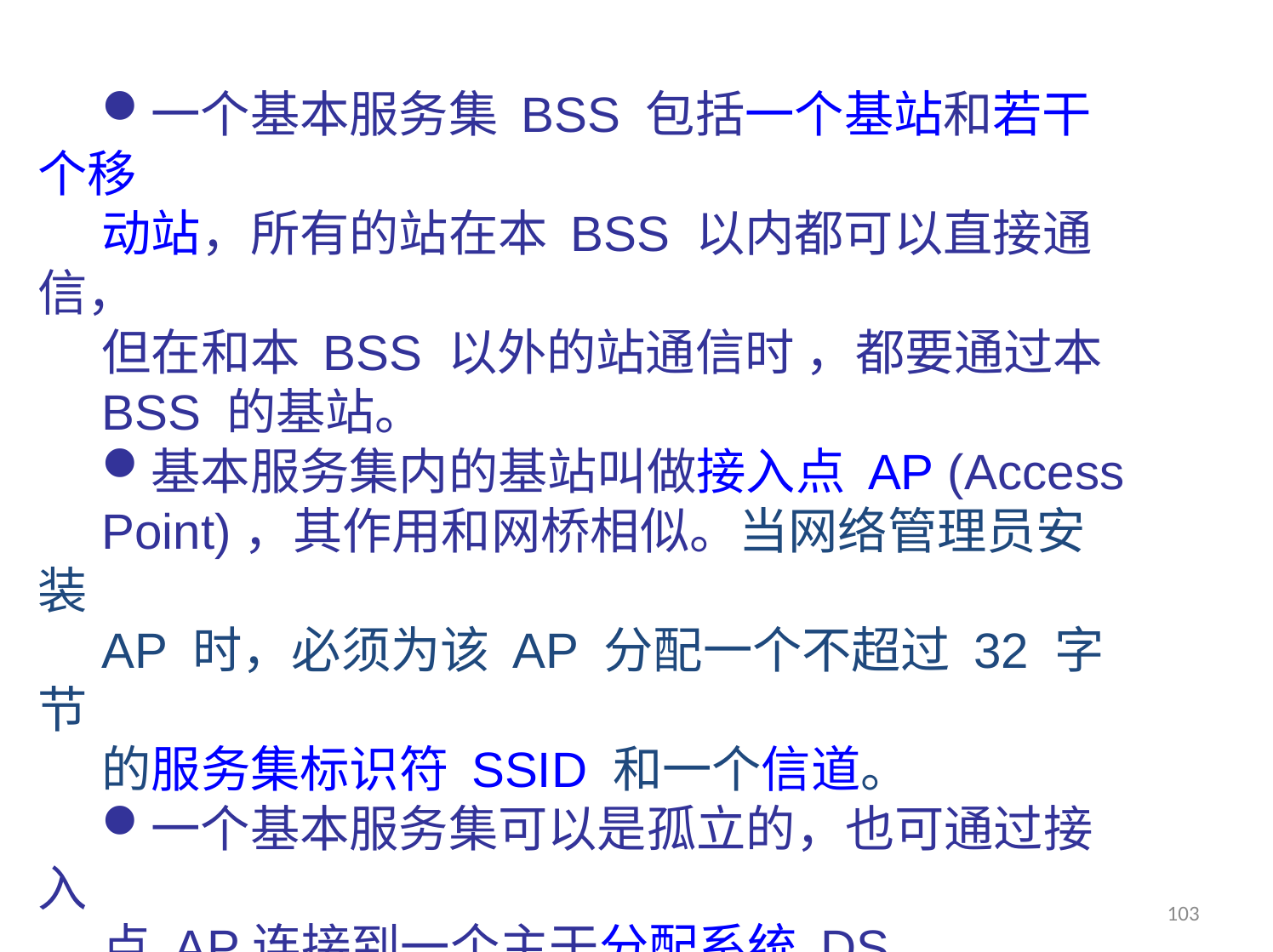

一个基本服务集 BSS 包括一个基站和若干个移
动站，所有的站在本 BSS 以内都可以直接通信，
但在和本 BSS 以外的站通信时 ，都要通过本
BSS 的基站。
基本服务集内的基站叫做接入点 AP (Access
Point)，其作用和网桥相似。当网络管理员安装
AP 时，必须为该 AP 分配一个不超过 32 字节
的服务集标识符 SSID 和一个信道。
一个基本服务集可以是孤立的，也可通过接入
点 AP连接到一个主干分配系统 DS
(Distribution System)，然后再接入到另一个基
本服务集，构成扩展的服务集ESS (Extended
Service Set)。

103